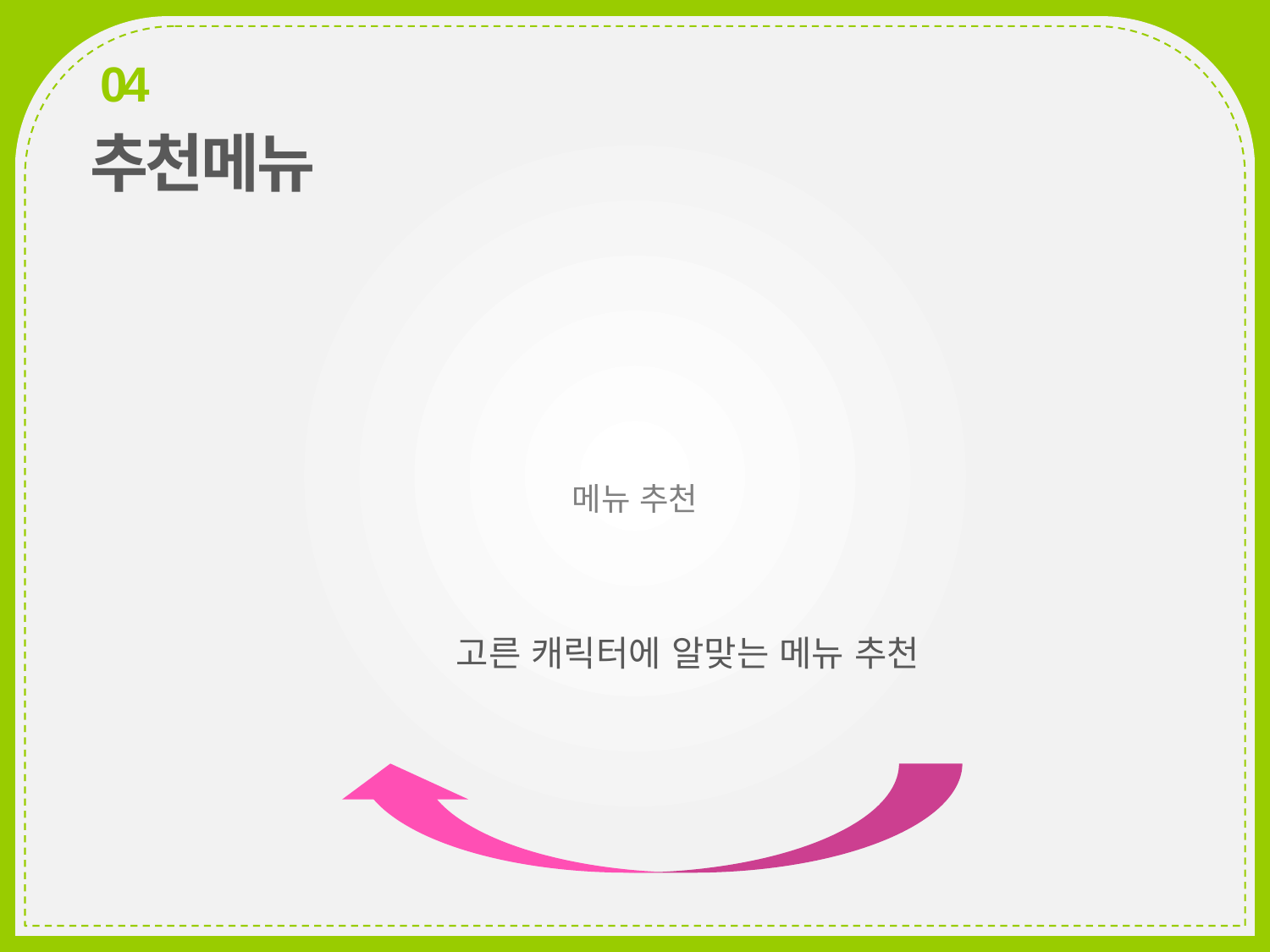

메뉴 추천

0
4

추천메뉴
고른 캐릭터에 알맞는 메뉴 추천